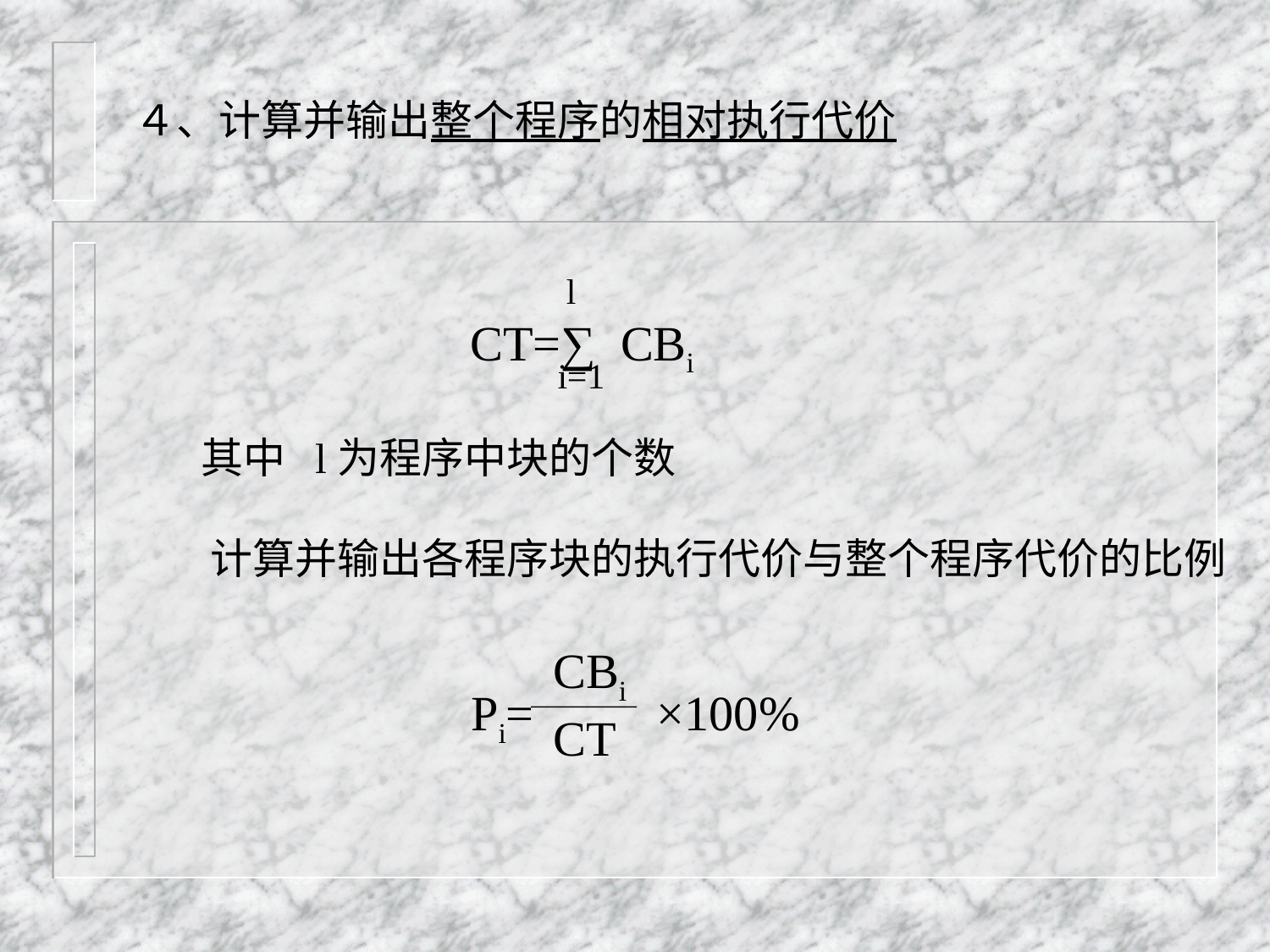

４、计算并输出整个程序的相对执行代价
 l
i=1
CT=∑  CBi
其中  l为程序中块的个数
计算并输出各程序块的执行代价与整个程序代价的比例
 CBi
 CT
Pi=          ×100%